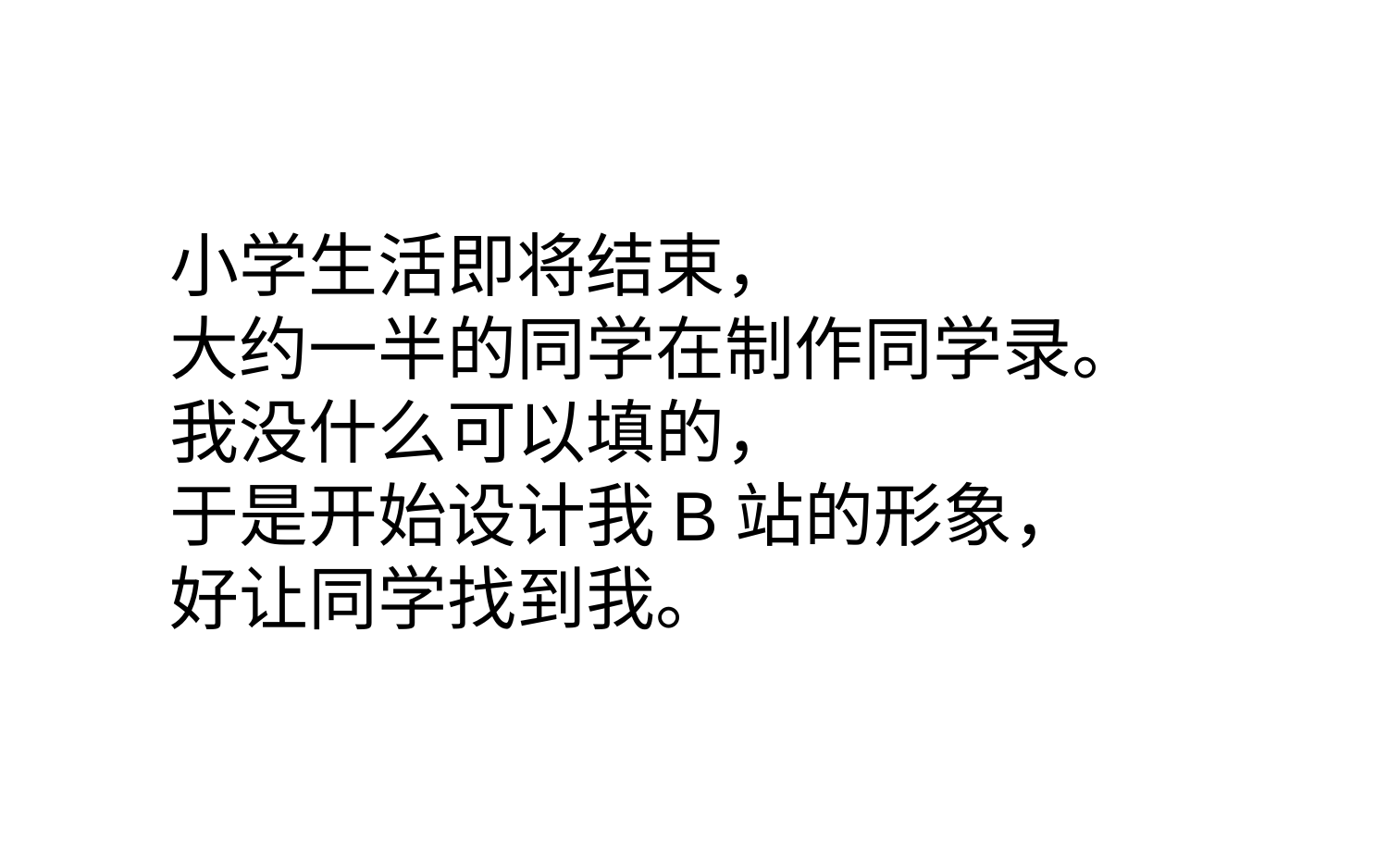

小学生活即将结束，
大约一半的同学在制作同学录。
我没什么可以填的，
于是开始设计我B站的形象，
好让同学找到我。